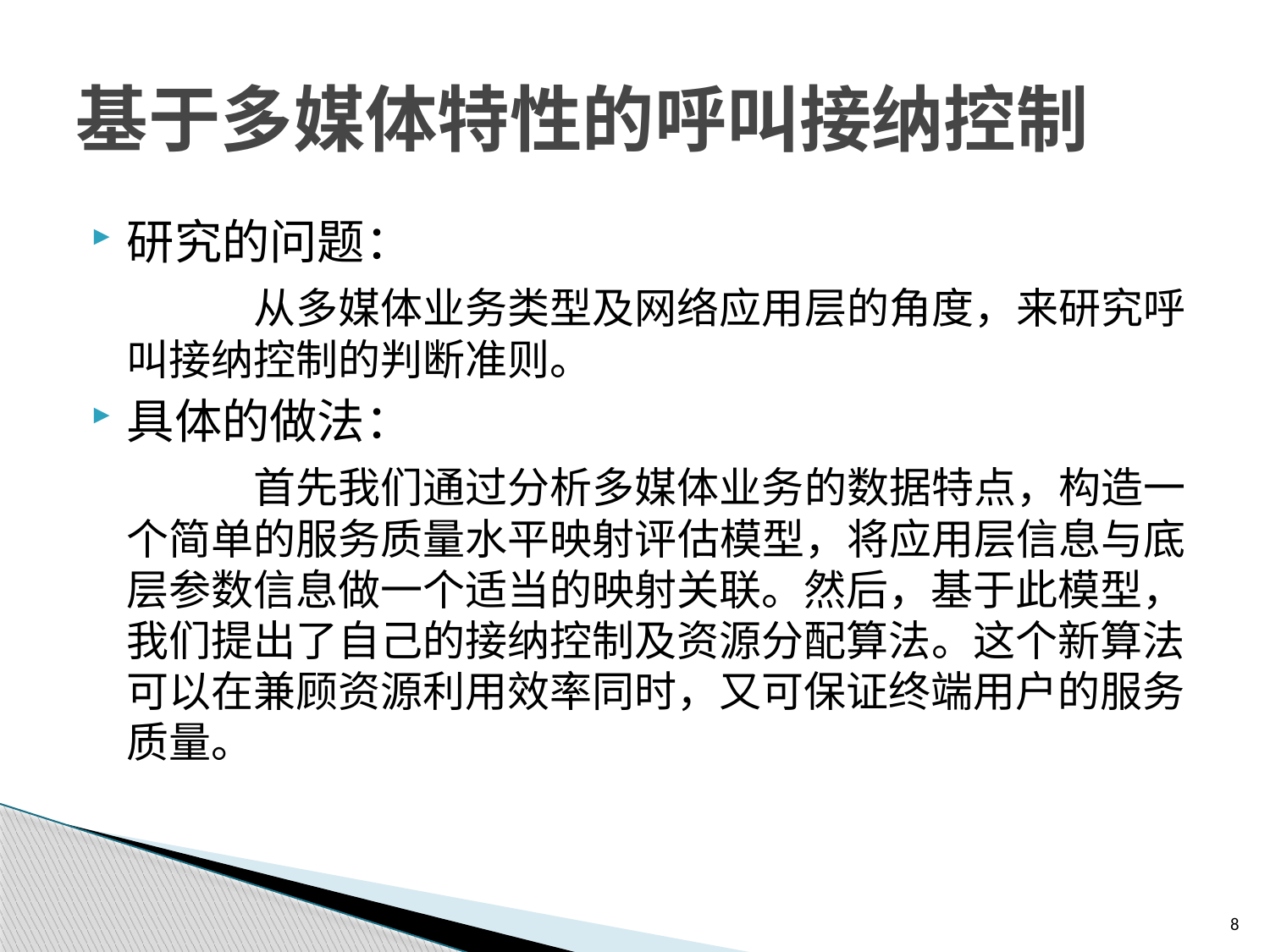

# 基于多媒体特性的呼叫接纳控制
研究的问题：
		从多媒体业务类型及网络应用层的角度，来研究呼叫接纳控制的判断准则。
具体的做法：
		首先我们通过分析多媒体业务的数据特点，构造一个简单的服务质量水平映射评估模型，将应用层信息与底层参数信息做一个适当的映射关联。然后，基于此模型，我们提出了自己的接纳控制及资源分配算法。这个新算法可以在兼顾资源利用效率同时，又可保证终端用户的服务质量。

8